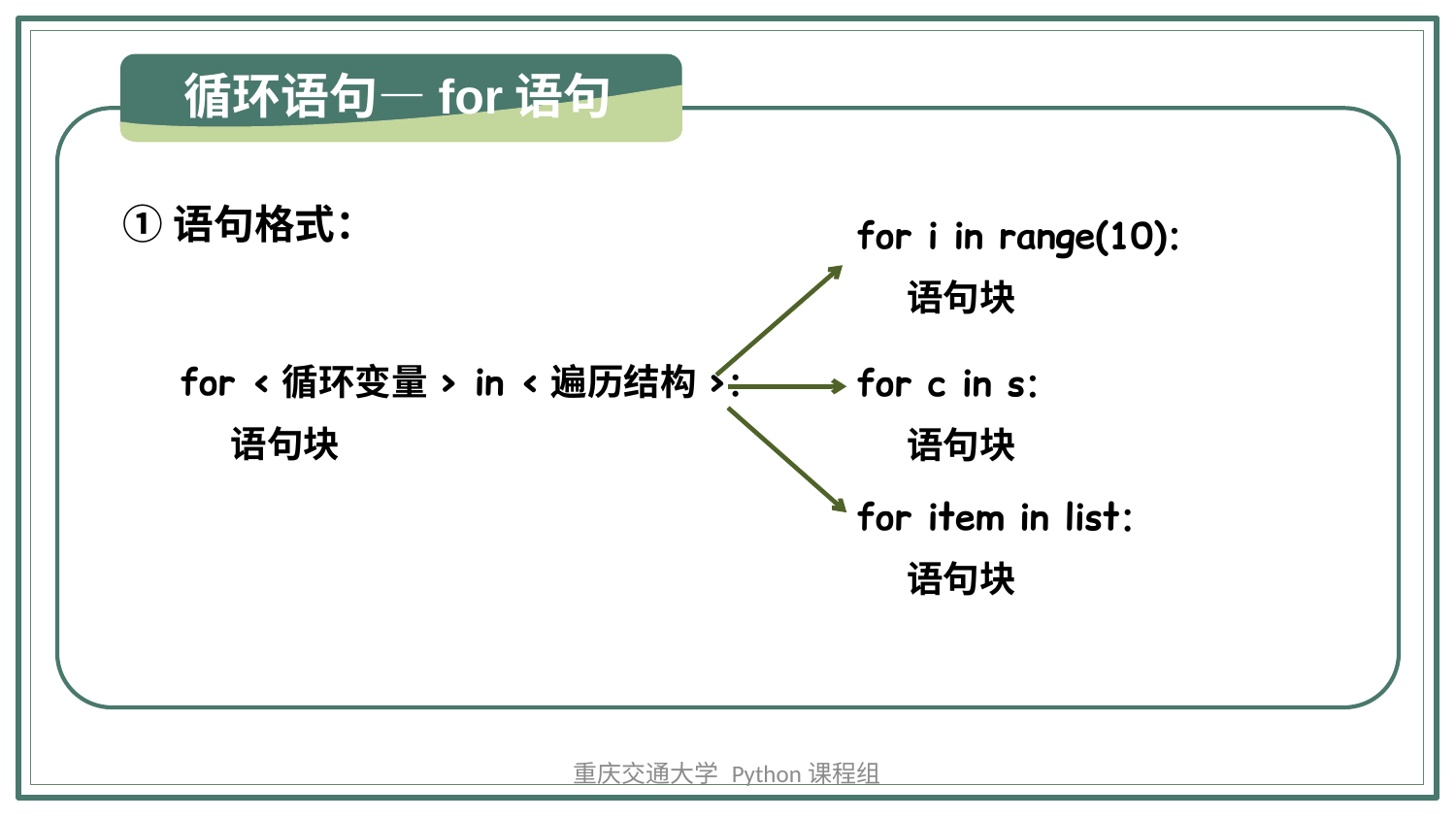

循环语句—for语句

①语句格式：
for i in range(10):
     语句块
for <循环变量> in <遍历结构>:
     语句块
for c in s:
     语句块
for item in list:
     语句块
重庆交通大学 Python课程组